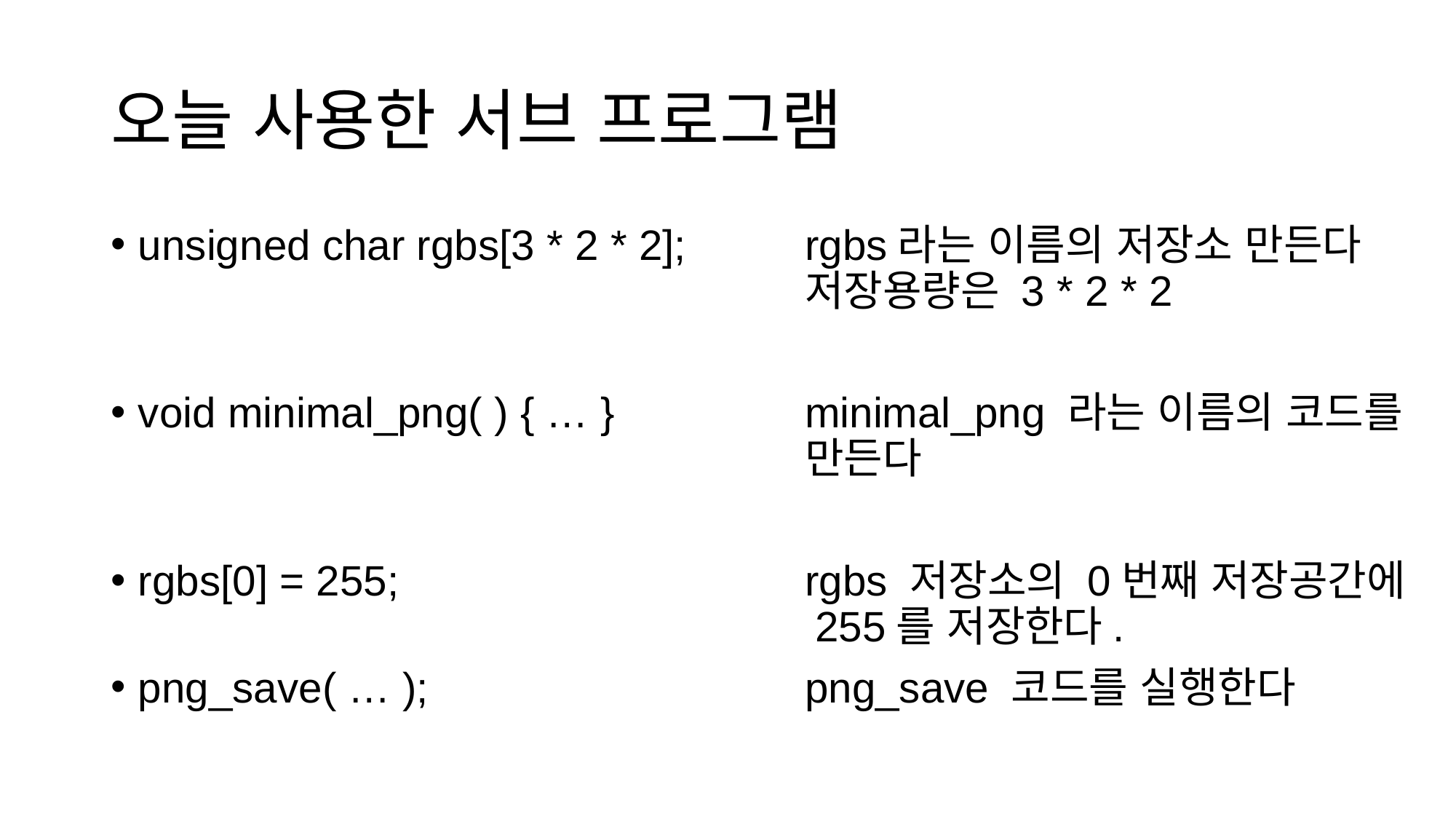

# 오늘 사용한 서브 프로그램
unsigned char rgbs[3 * 2 * 2];	 rgbs라는 이름의 저장소 만든다
						 저장용량은 3 * 2 * 2

void minimal_png( ) { … } 		 minimal_png 라는 이름의 코드를
						 만든다

rgbs[0] = 255;				 rgbs 저장소의 0번째 저장공간에
						 255를 저장한다.
png_save( … );				 png_save 코드를 실행한다